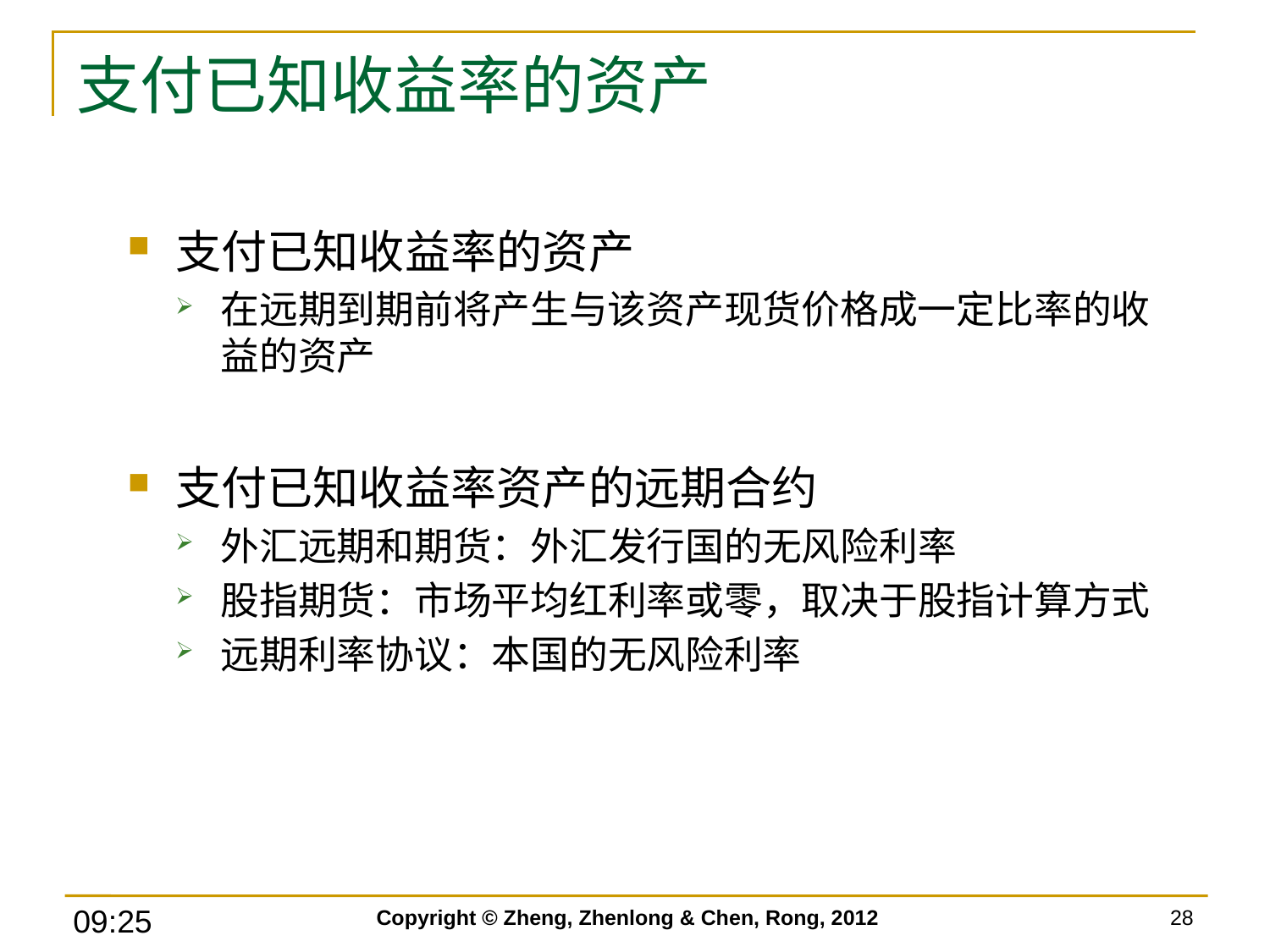

# 支付已知收益率的资产
支付已知收益率的资产
在远期到期前将产生与该资产现货价格成一定比率的收益的资产

支付已知收益率资产的远期合约
外汇远期和期货：外汇发行国的无风险利率
股指期货：市场平均红利率或零，取决于股指计算方式
远期利率协议：本国的无风险利率
Copyright © Zheng, Zhenlong & Chen, Rong, 2012
28